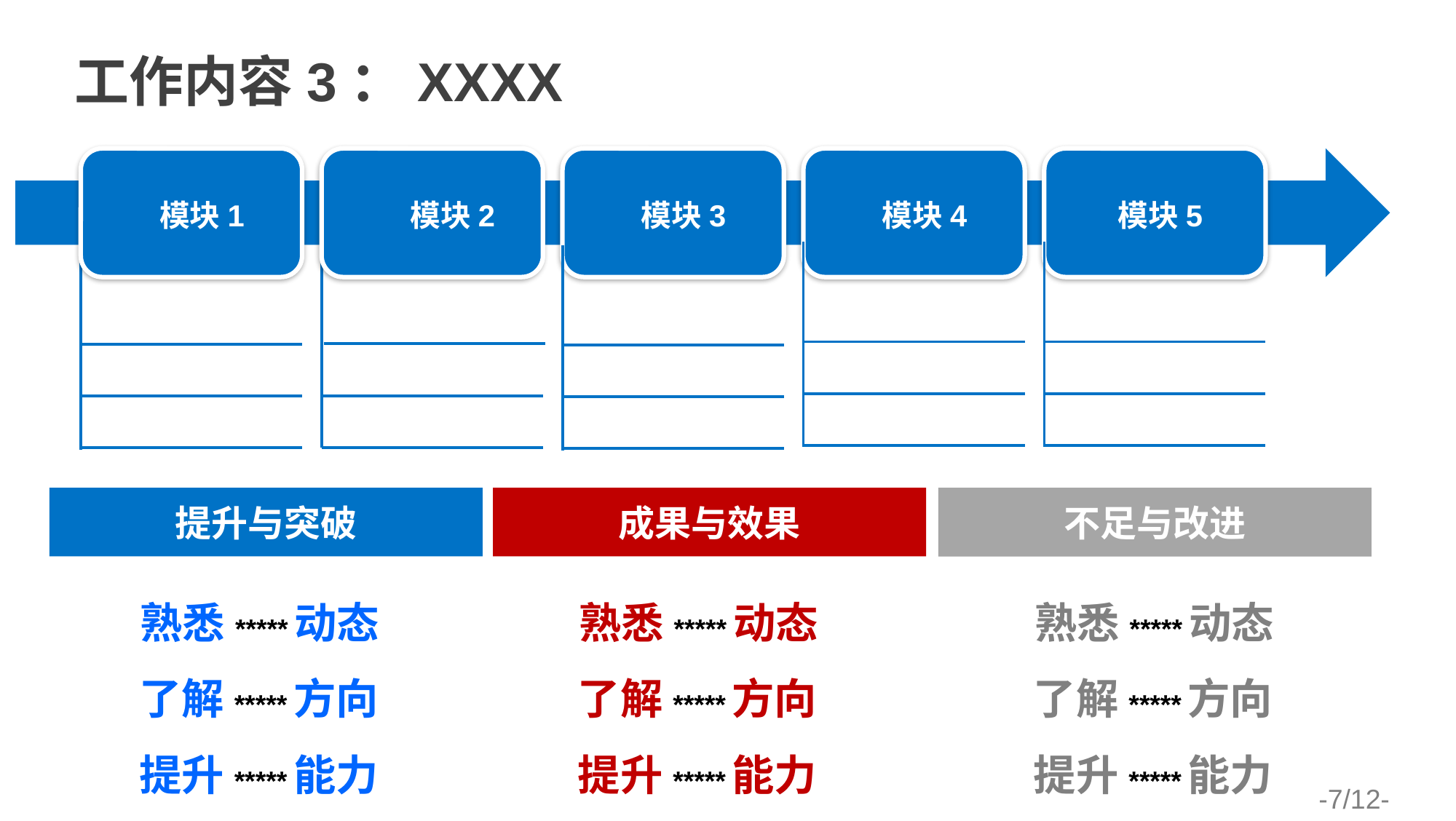

工作内容3：XXXX

模块1
模块2
模块3
模块4
模块5
提升与突破
成果与效果
不足与改进
 熟悉*****动态
  了解*****方向
  提升*****能力

 熟悉*****动态
  了解*****方向
  提升*****能力

 熟悉*****动态
  了解*****方向
  提升*****能力